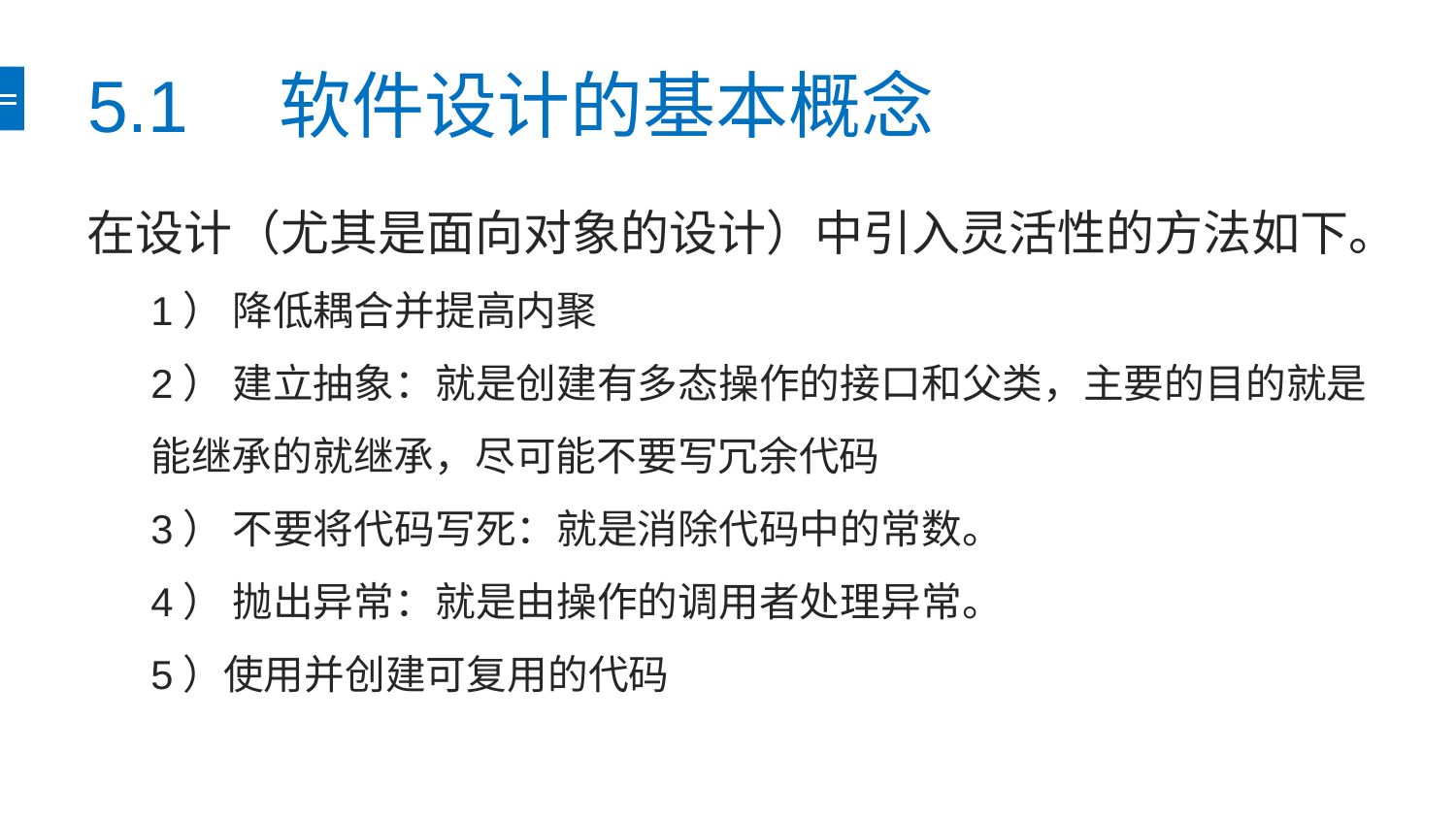

# 5.1　软件设计的基本概念
在设计（尤其是面向对象的设计）中引入灵活性的方法如下。
1） 降低耦合并提高内聚
2） 建立抽象：就是创建有多态操作的接口和父类，主要的目的就是能继承的就继承，尽可能不要写冗余代码
3） 不要将代码写死：就是消除代码中的常数。
4） 抛出异常：就是由操作的调用者处理异常。
5）使用并创建可复用的代码